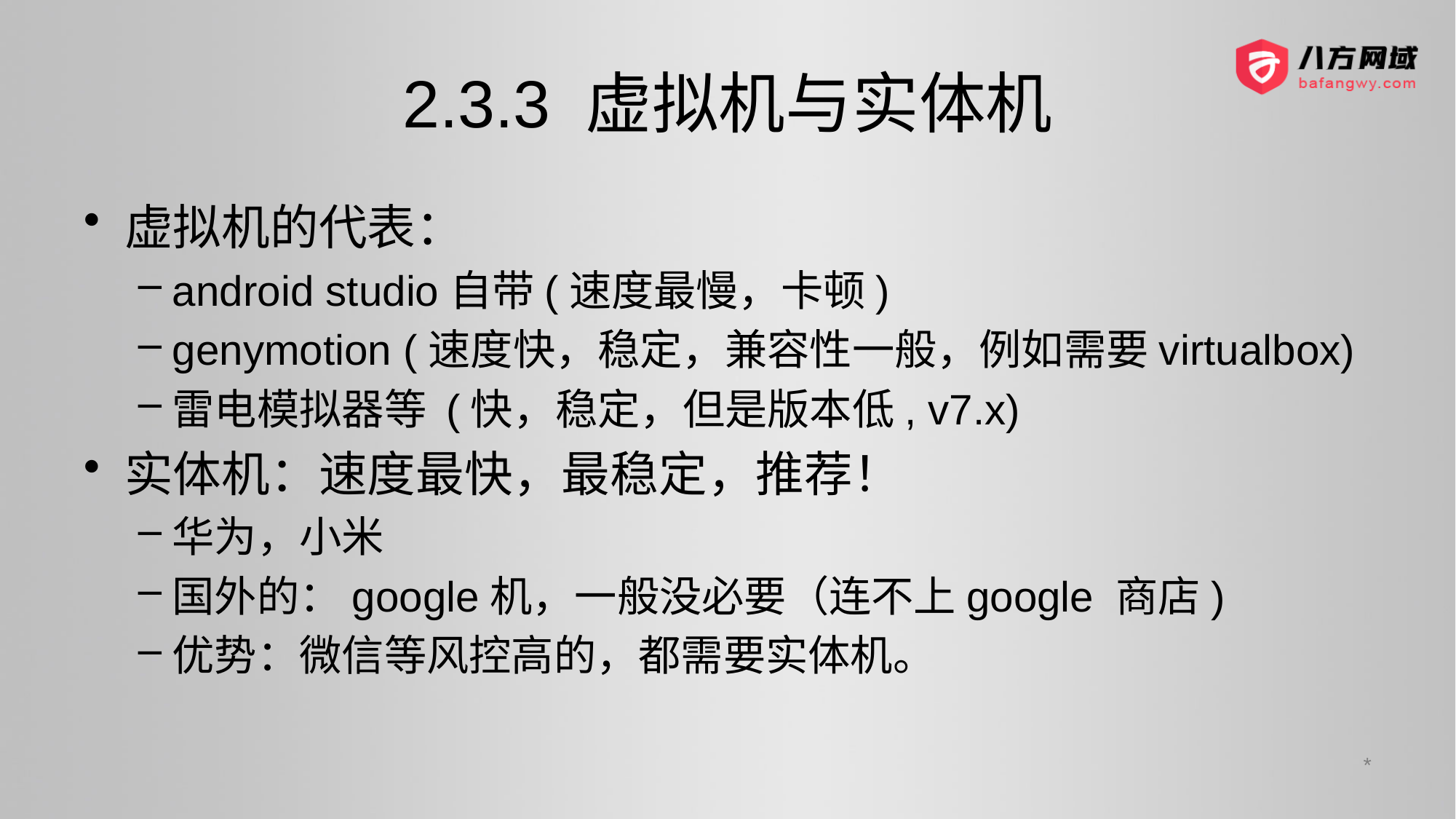

# 2.3.3 虚拟机与实体机
虚拟机的代表：
android studio自带(速度最慢，卡顿)
genymotion (速度快，稳定，兼容性一般，例如需要virtualbox)
雷电模拟器等 (快，稳定，但是版本低, v7.x)
实体机：速度最快，最稳定，推荐！
华为，小米
国外的：google机，一般没必要（连不上google 商店)
优势：微信等风控高的，都需要实体机。
*